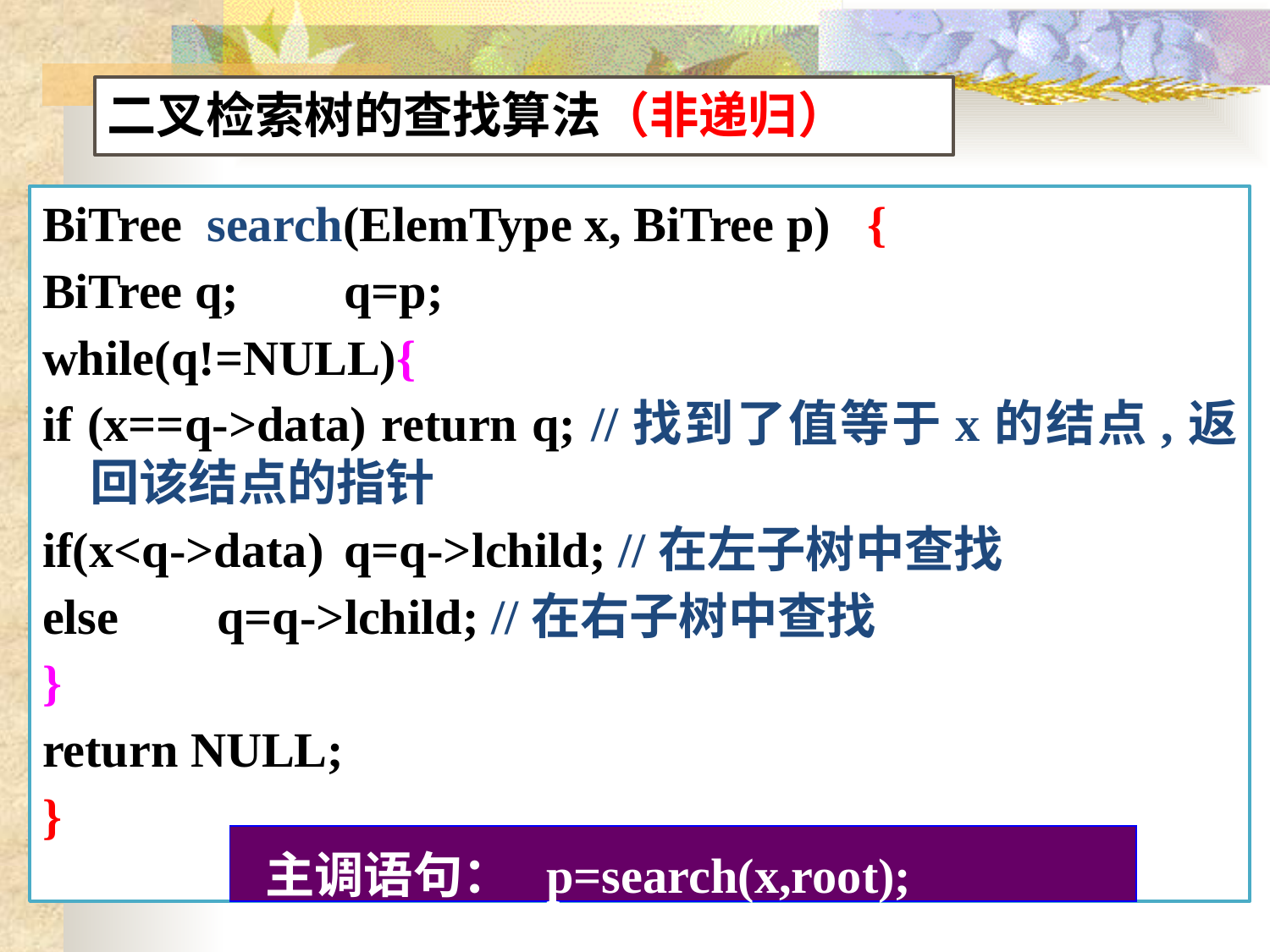

二叉检索树的查找算法（非递归）
BiTree  search(ElemType x, BiTree p)   {
BiTree q;	q=p;
while(q!=NULL){
if (x==q->data) return q; //找到了值等于x的结点,返回该结点的指针
if(x<q->data) 	q=q->lchild; //在左子树中查找
else	q=q->lchild; //在右子树中查找
}
return NULL;
}

 主调语句：  p=search(x,root);